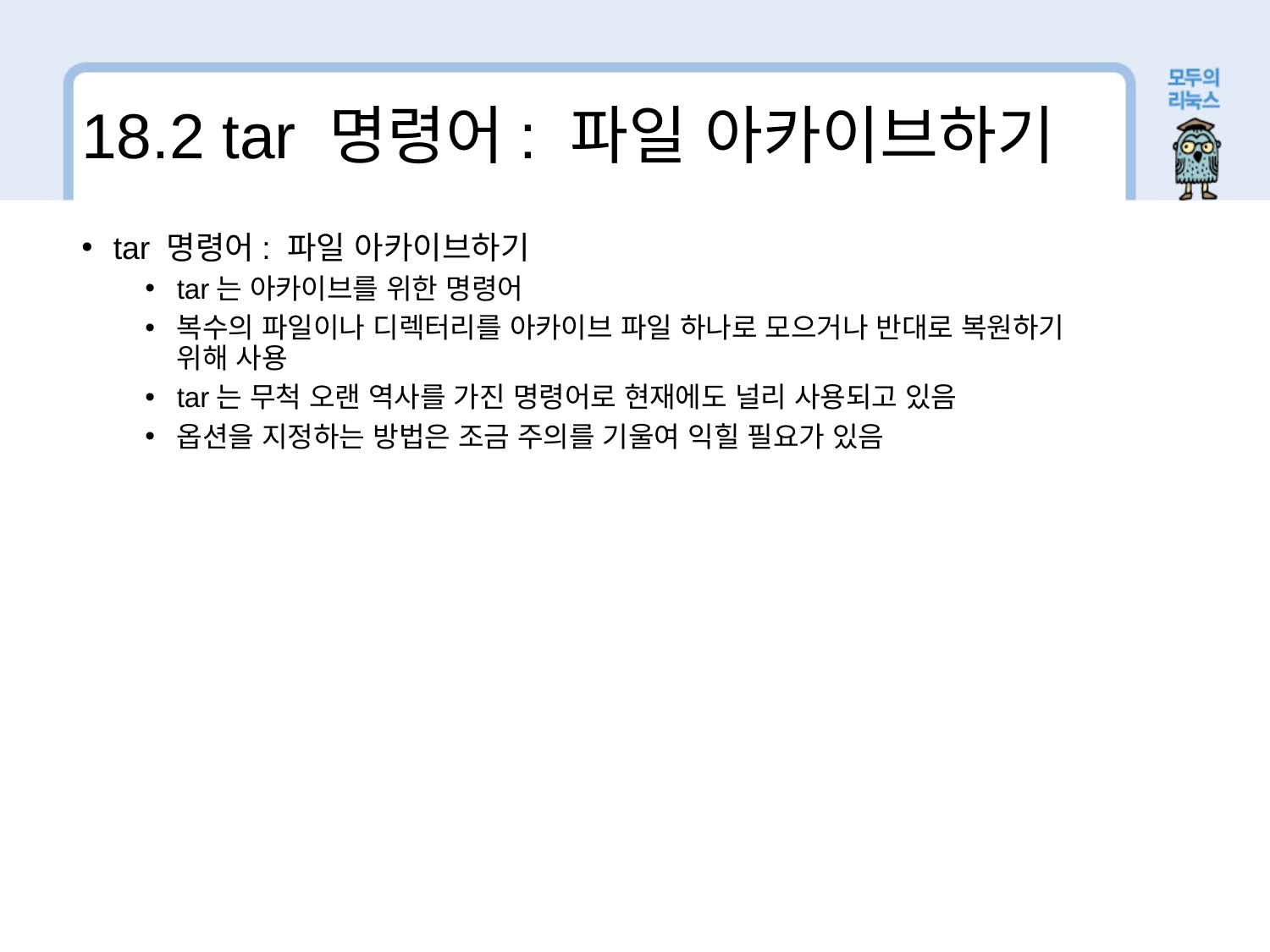

18.2 tar 명령어: 파일 아카이브하기
tar 명령어: 파일 아카이브하기
tar는 아카이브를 위한 명령어
복수의 파일이나 디렉터리를 아카이브 파일 하나로 모으거나 반대로 복원하기 위해 사용
tar는 무척 오랜 역사를 가진 명령어로 현재에도 널리 사용되고 있음
옵션을 지정하는 방법은 조금 주의를 기울여 익힐 필요가 있음